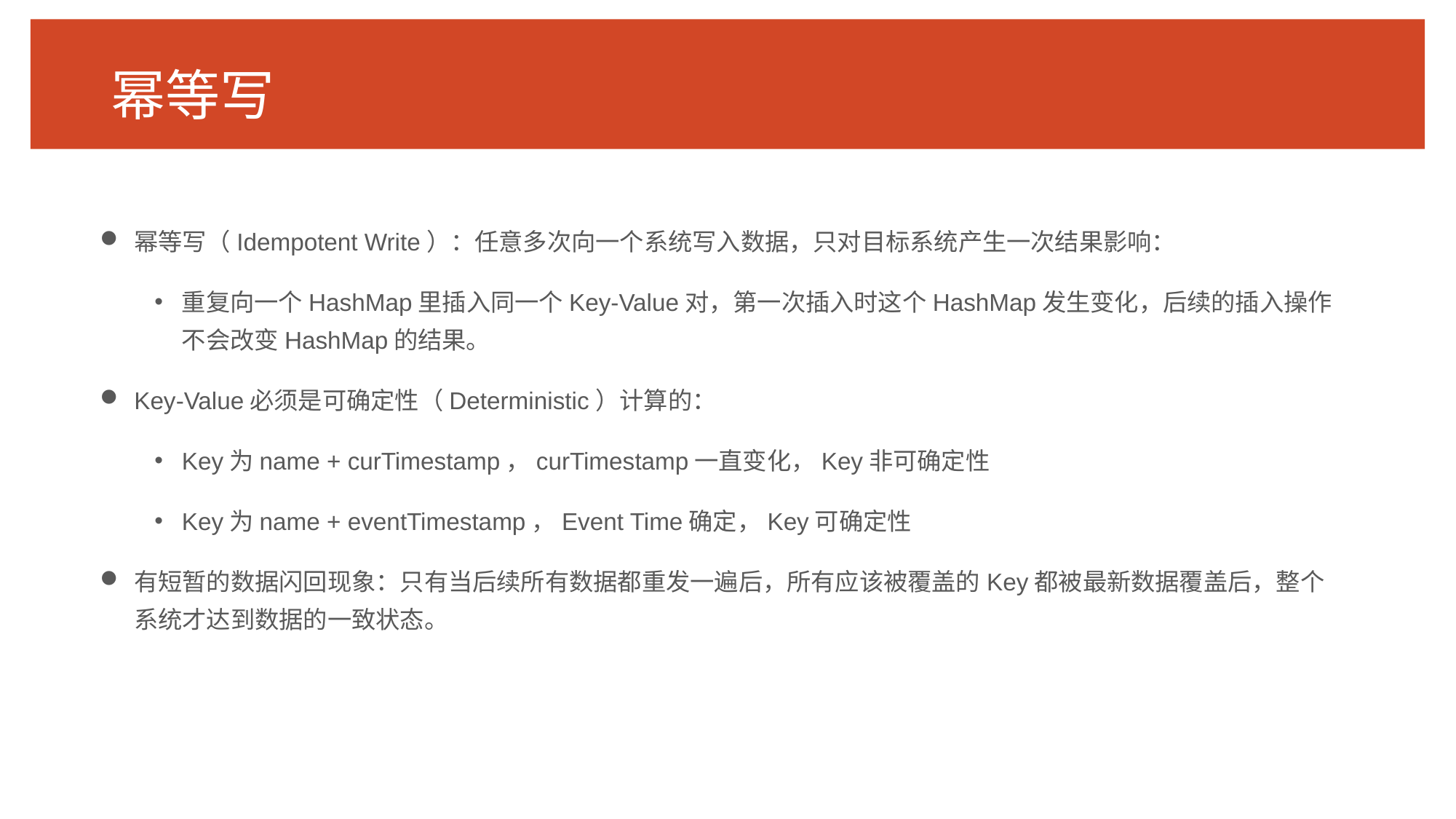

# 幂等写
幂等写（Idempotent Write）：任意多次向一个系统写入数据，只对目标系统产生一次结果影响：
重复向一个HashMap里插入同一个Key-Value对，第一次插入时这个HashMap发生变化，后续的插入操作不会改变HashMap的结果。
Key-Value必须是可确定性（Deterministic）计算的：
Key为name + curTimestamp，curTimestamp一直变化，Key非可确定性
Key为name + eventTimestamp，Event Time确定，Key可确定性
有短暂的数据闪回现象：只有当后续所有数据都重发一遍后，所有应该被覆盖的Key都被最新数据覆盖后，整个系统才达到数据的一致状态。